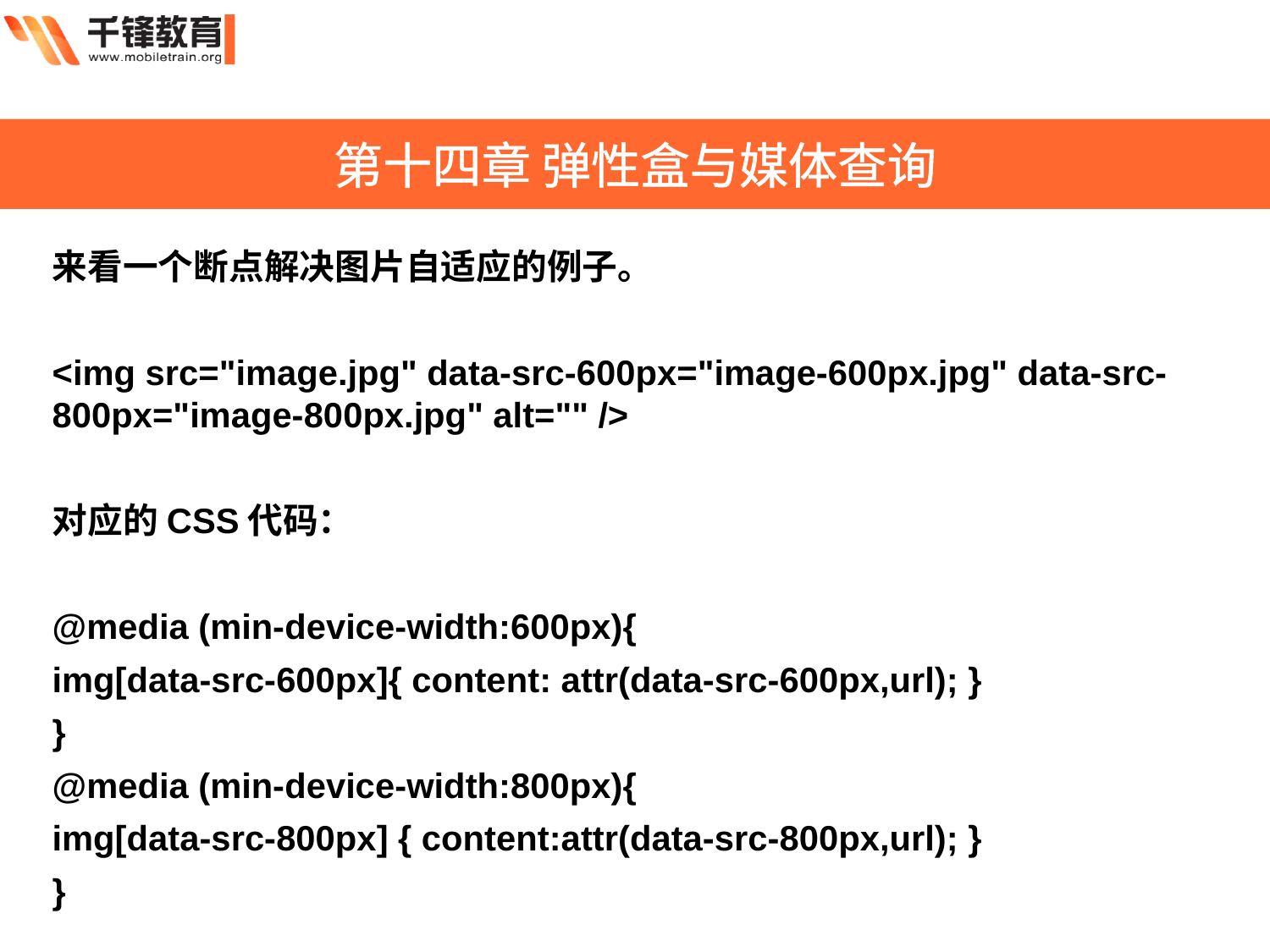

第十四章 弹性盒与媒体查询
来看一个断点解决图片自适应的例子。

<img src="image.jpg" data-src-600px="image-600px.jpg" data-src-800px="image-800px.jpg" alt="" />

对应的CSS代码：

@media (min-device-width:600px){
img[data-src-600px]{ content: attr(data-src-600px,url); }
}
@media (min-device-width:800px){
img[data-src-800px] { content:attr(data-src-800px,url); }
}